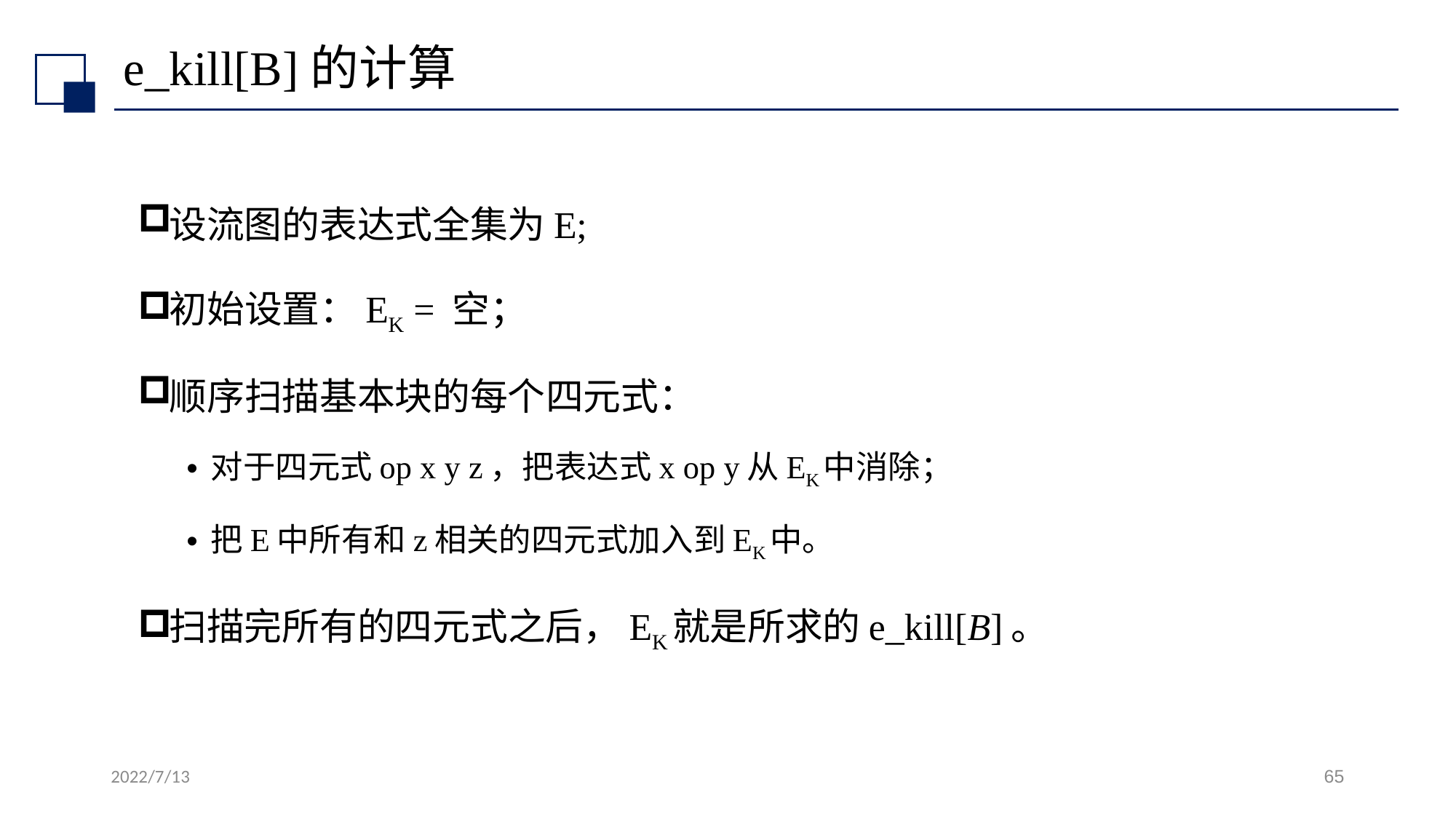

# e_kill[B]的计算
设流图的表达式全集为E;
初始设置：EK = 空；
顺序扫描基本块的每个四元式：
对于四元式op x y z，把表达式x op y从EK中消除；
把E中所有和z相关的四元式加入到EK中。
扫描完所有的四元式之后，EK就是所求的e_kill[B]。
2022/7/13
65